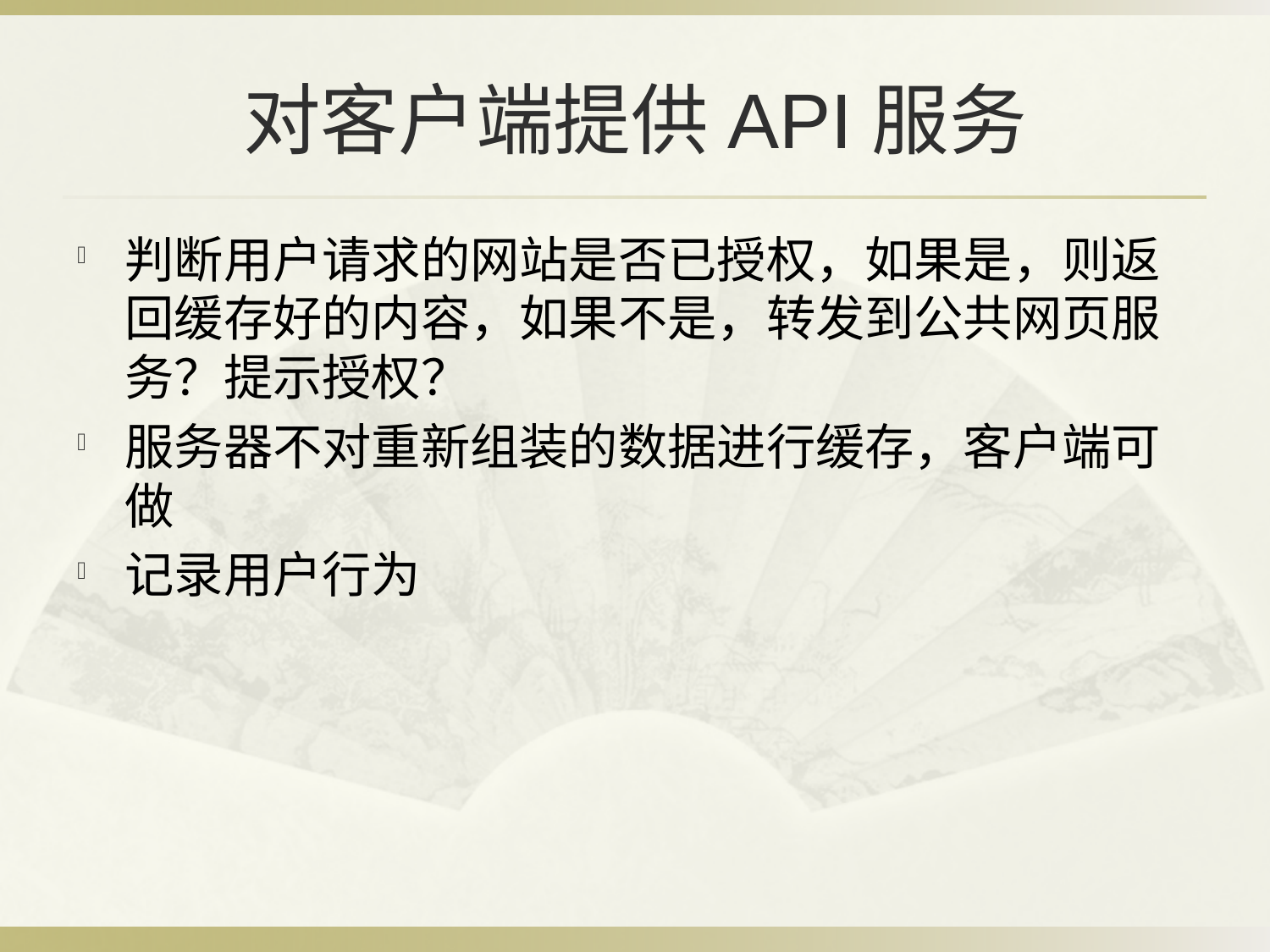

# 对客户端提供API服务
判断用户请求的网站是否已授权，如果是，则返回缓存好的内容，如果不是，转发到公共网页服务？提示授权？
服务器不对重新组装的数据进行缓存，客户端可做
记录用户行为